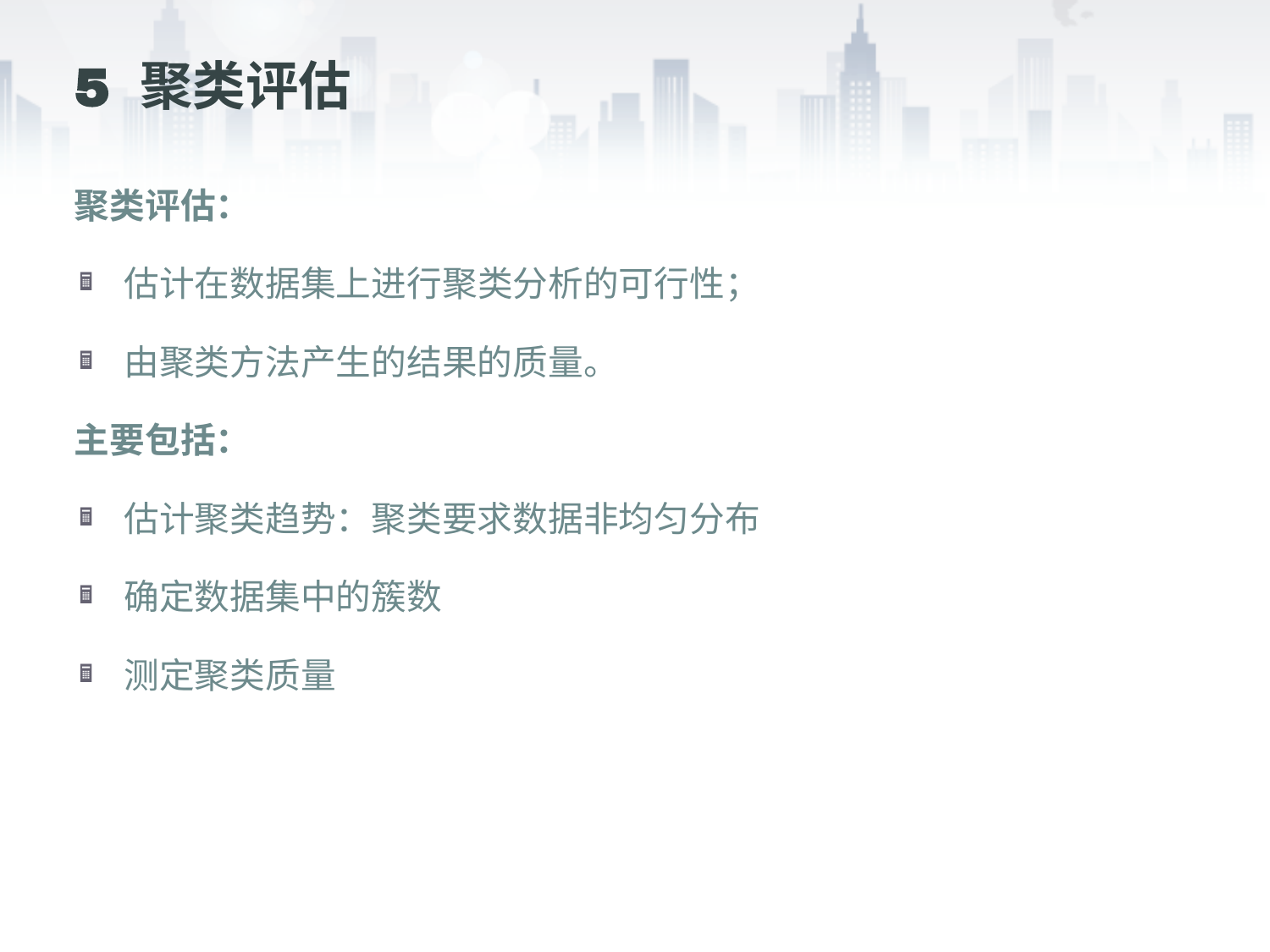

# 5 聚类评估
聚类评估：
估计在数据集上进行聚类分析的可行性；
由聚类方法产生的结果的质量。
主要包括：
估计聚类趋势：聚类要求数据非均匀分布
确定数据集中的簇数
测定聚类质量